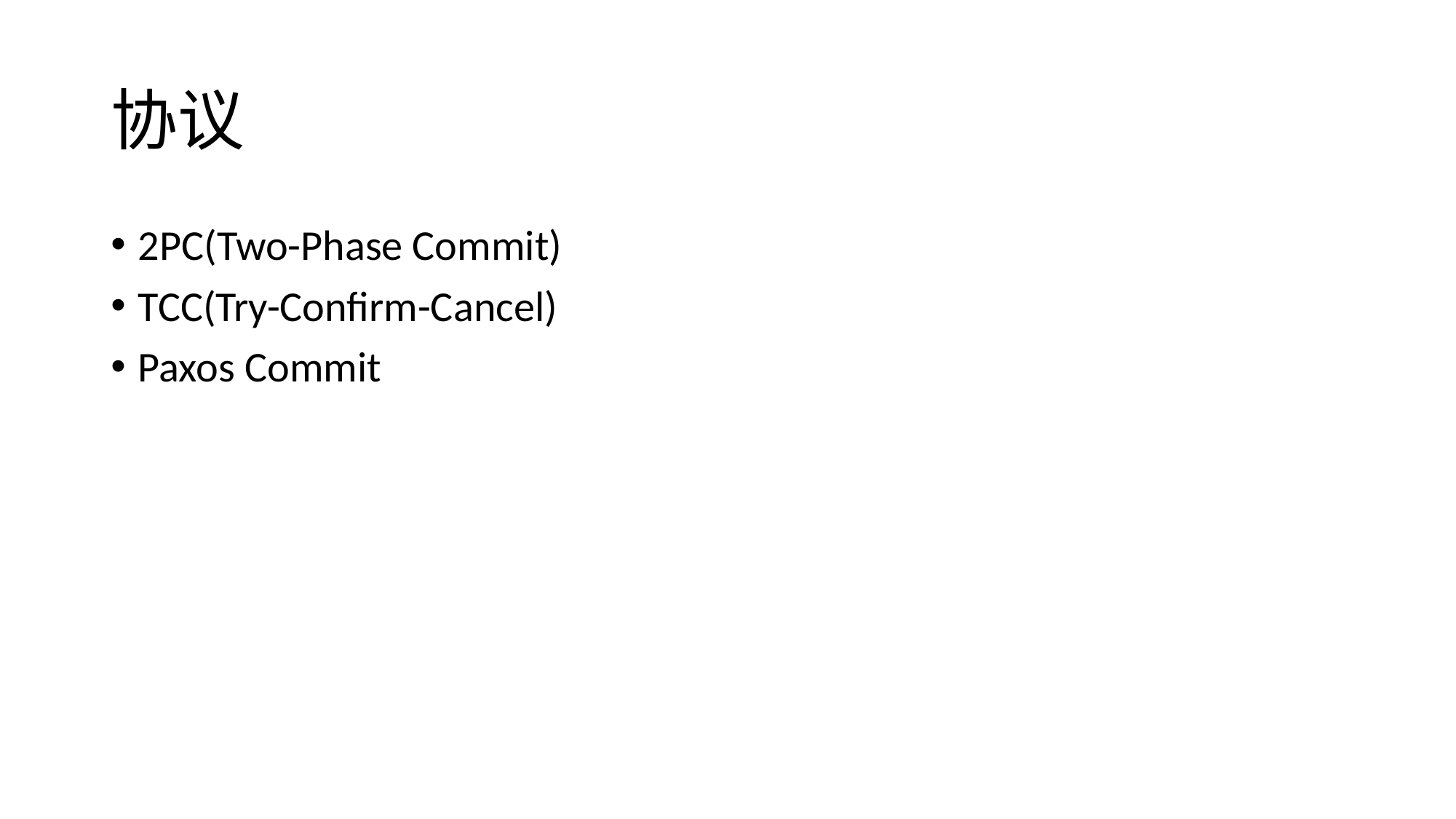

# 协议
2PC(Two-Phase Commit)
TCC(Try-Confirm-Cancel)
Paxos Commit